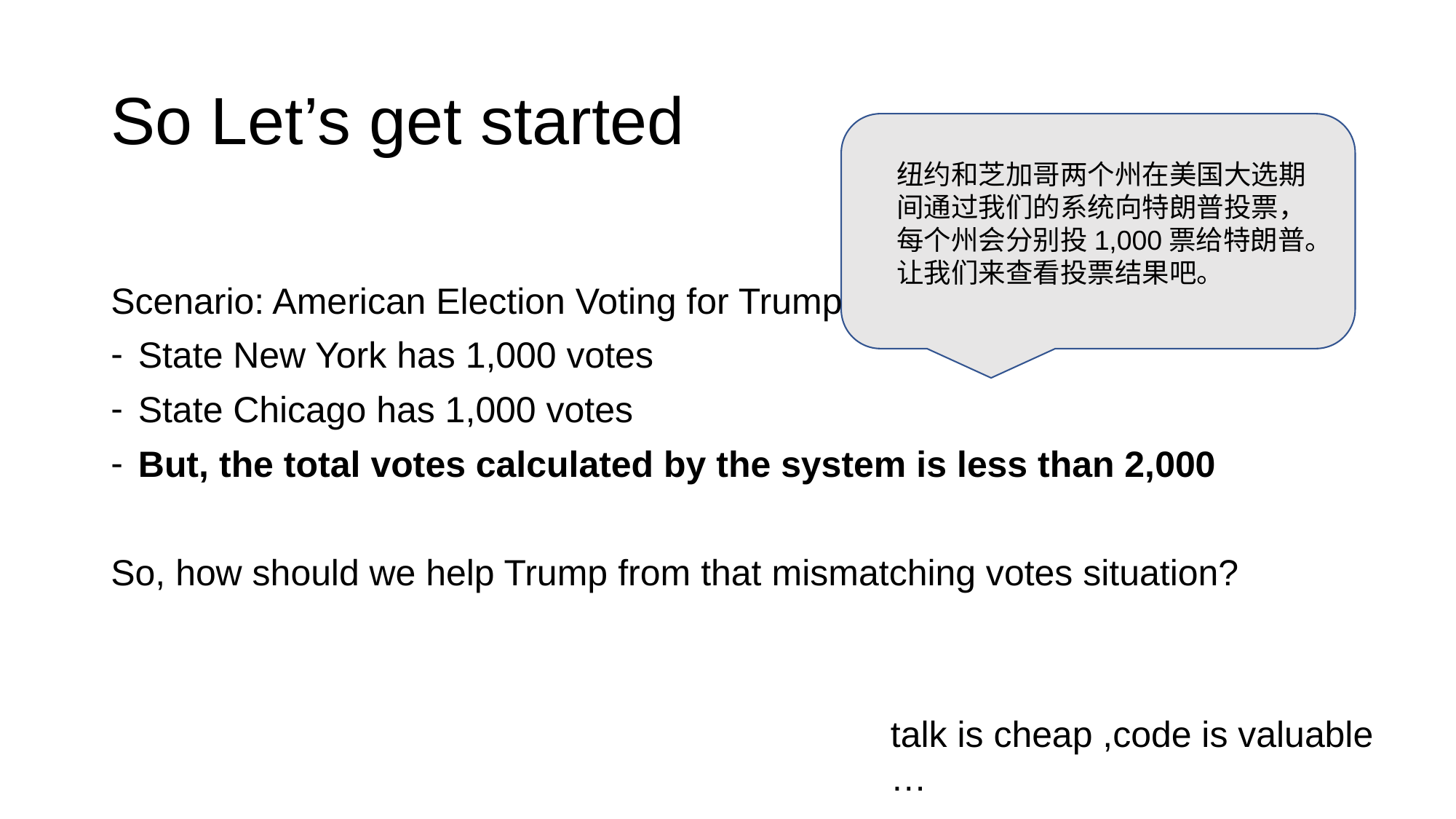

# So Let’s get started

纽约和芝加哥两个州在美国大选期间通过我们的系统向特朗普投票，每个州会分别投1,000票给特朗普。
让我们来查看投票结果吧。

Scenario: American Election Voting for Trump
State New York has 1,000 votes
State Chicago has 1,000 votes
But, the total votes calculated by the system is less than 2,000

So, how should we help Trump from that mismatching votes situation?

talk is cheap ,code is valuable …